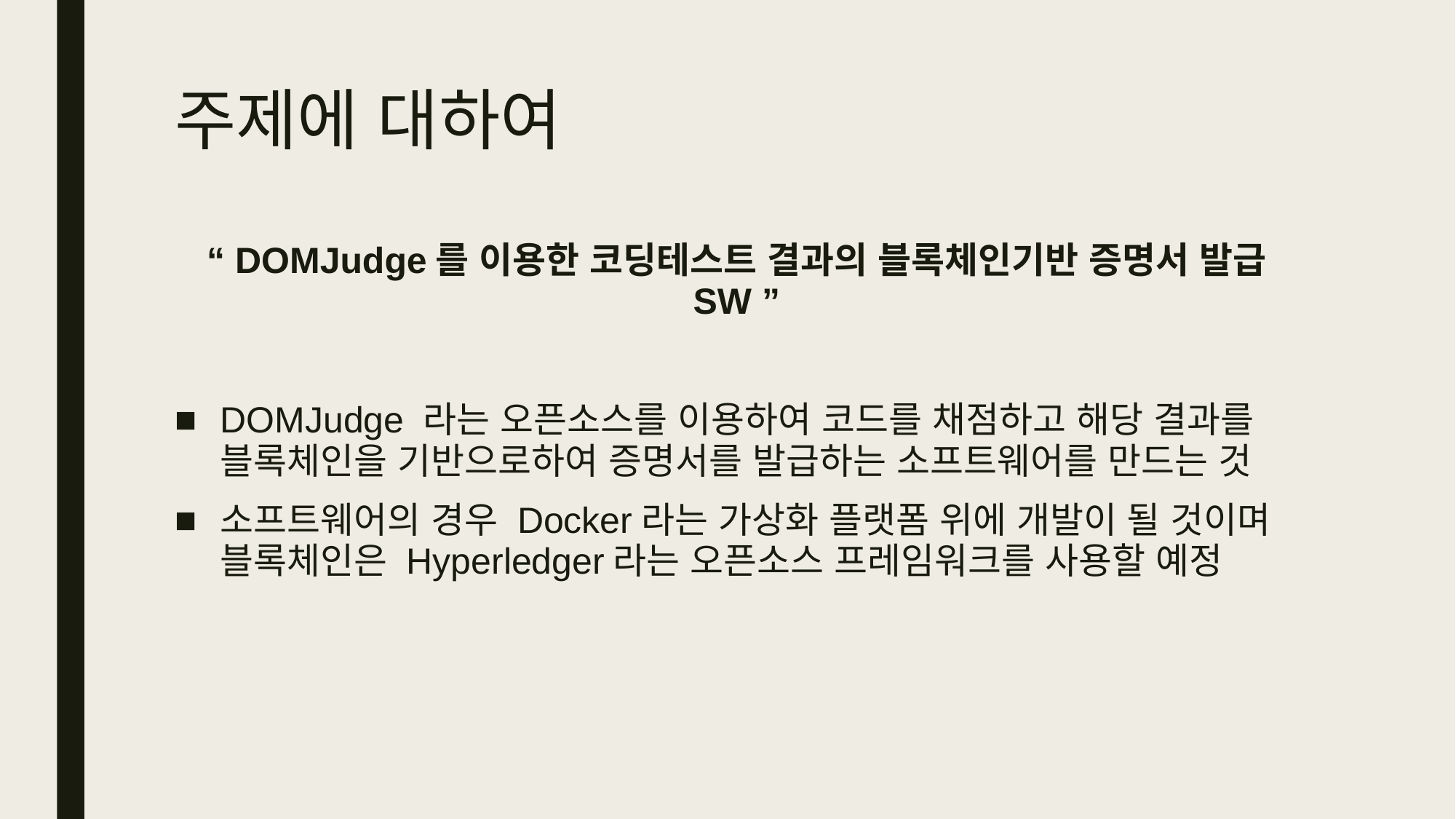

# 주제에 대하여
“ DOMJudge를 이용한 코딩테스트 결과의 블록체인기반 증명서 발급 SW ”

DOMJudge 라는 오픈소스를 이용하여 코드를 채점하고 해당 결과를 블록체인을 기반으로하여 증명서를 발급하는 소프트웨어를 만드는 것
소프트웨어의 경우 Docker라는 가상화 플랫폼 위에 개발이 될 것이며 블록체인은 Hyperledger라는 오픈소스 프레임워크를 사용할 예정